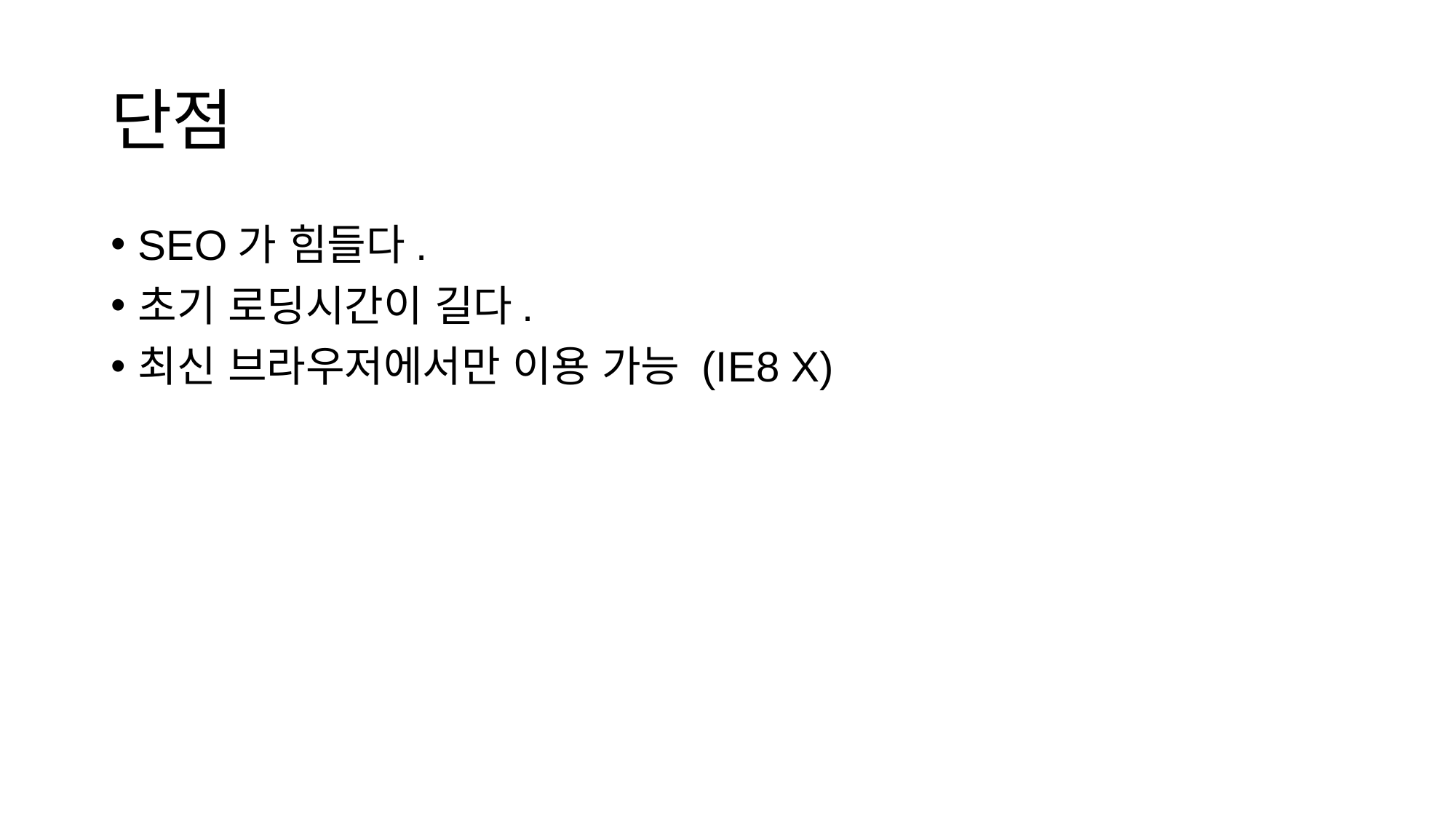

# 단점
SEO가 힘들다.
초기 로딩시간이 길다.
최신 브라우저에서만 이용 가능 (IE8 X)